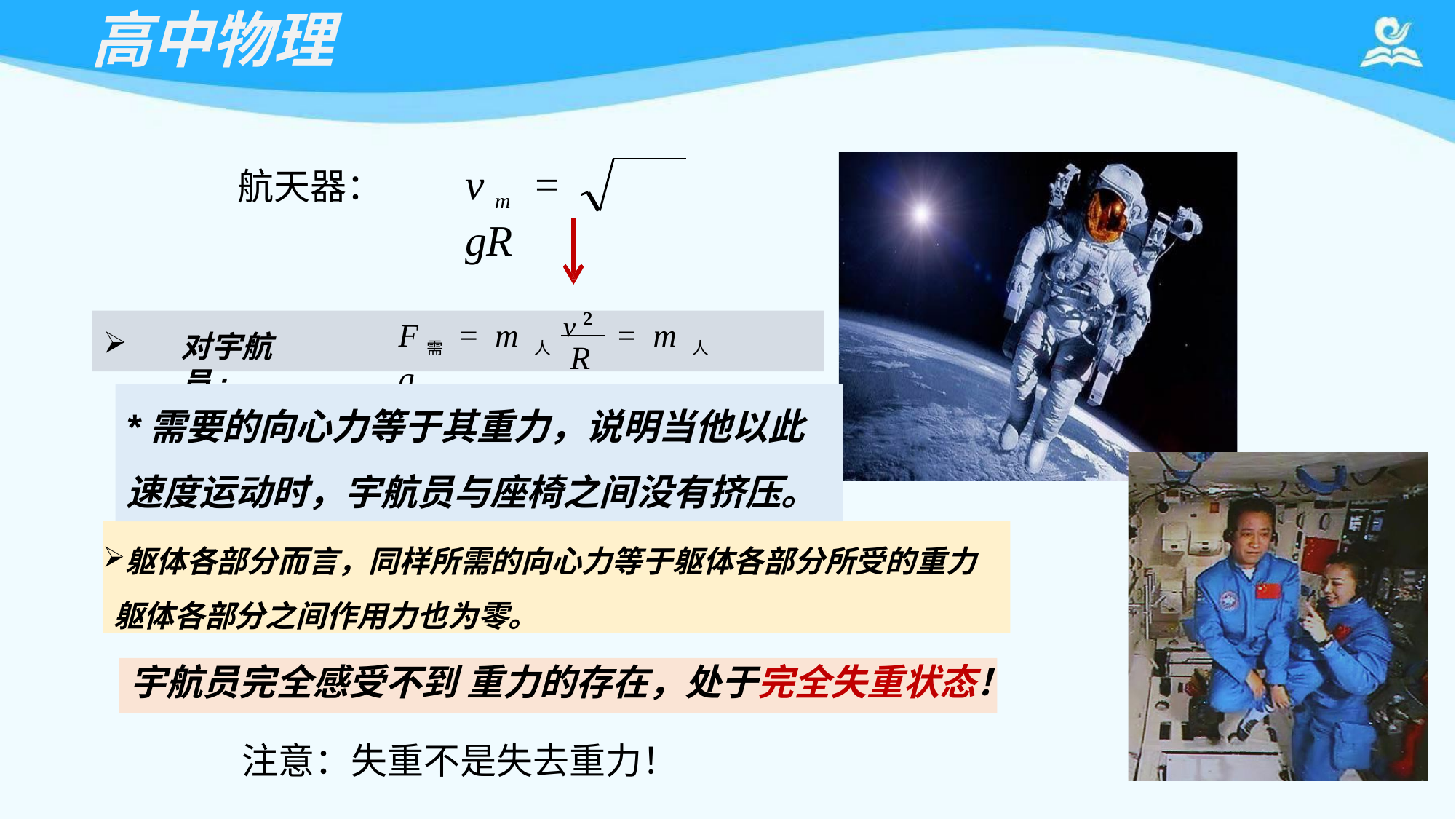

# 高中物理

v m	=	gR

航天器：

v 2

F需	=	m 人	=	m 人 g
对宇航员:
R

*需要的向心力等于其重力，说明当他以此 速度运动时，宇航员与座椅之间没有挤压。

躯体各部分而言，同样所需的向心力等于躯体各部分所受的重力 躯体各部分之间作用力也为零。
，
宇航员完全感受不到重力的存在，处于完全失重状态！
注意：失重不是失去重力！